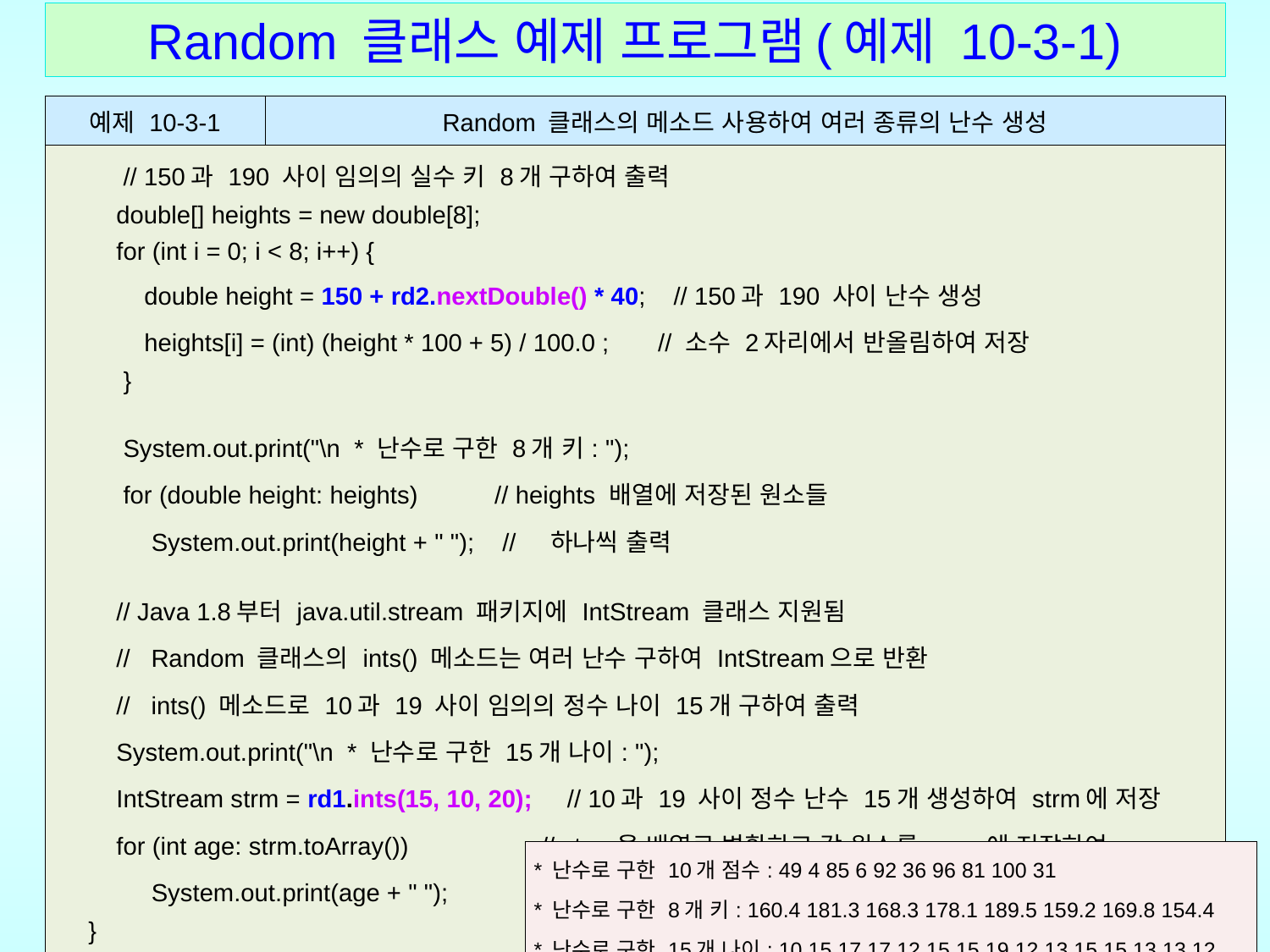

# Random 클래스 예제 프로그램(예제 10-3-1)
| 예제 10-3-1 | Random 클래스의 메소드 사용하여 여러 종류의 난수 생성 |
| --- | --- |
| // 150과 190 사이 임의의 실수 키 8개 구하여 출력 double[] heights = new double[8]; for (int i = 0; i < 8; i++) { double height = 150 + rd2.nextDouble() \* 40; // 150과 190 사이 난수 생성 heights[i] = (int) (height \* 100 + 5) / 100.0 ; // 소수 2자리에서 반올림하여 저장 } System.out.print("\n \* 난수로 구한 8개 키: "); for (double height: heights) // heights 배열에 저장된 원소들 System.out.print(height + " "); // 하나씩 출력 // Java 1.8부터 java.util.stream 패키지에 IntStream 클래스 지원됨 // Random 클래스의 ints() 메소드는 여러 난수 구하여 IntStream으로 반환 // ints() 메소드로 10과 19 사이 임의의 정수 나이 15개 구하여 출력 System.out.print("\n \* 난수로 구한 15개 나이: "); IntStream strm = rd1.ints(15, 10, 20); // 10과 19 사이 정수 난수 15개 생성하여 strm에 저장 for (int age: strm.toArray()) // strm을 배열로 변환하고 각 원소를 age에 저장하여 System.out.print(age + " "); // age 출력 } } |  |
| \* 난수로 구한 10개 점수: 49 4 85 6 92 36 96 81 100 31 \* 난수로 구한 8개 키: 160.4 181.3 168.3 178.1 189.5 159.2 169.8 154.4 \* 난수로 구한 15개 나이: 10 15 17 17 12 15 15 19 12 13 15 15 13 13 12 |
| --- |